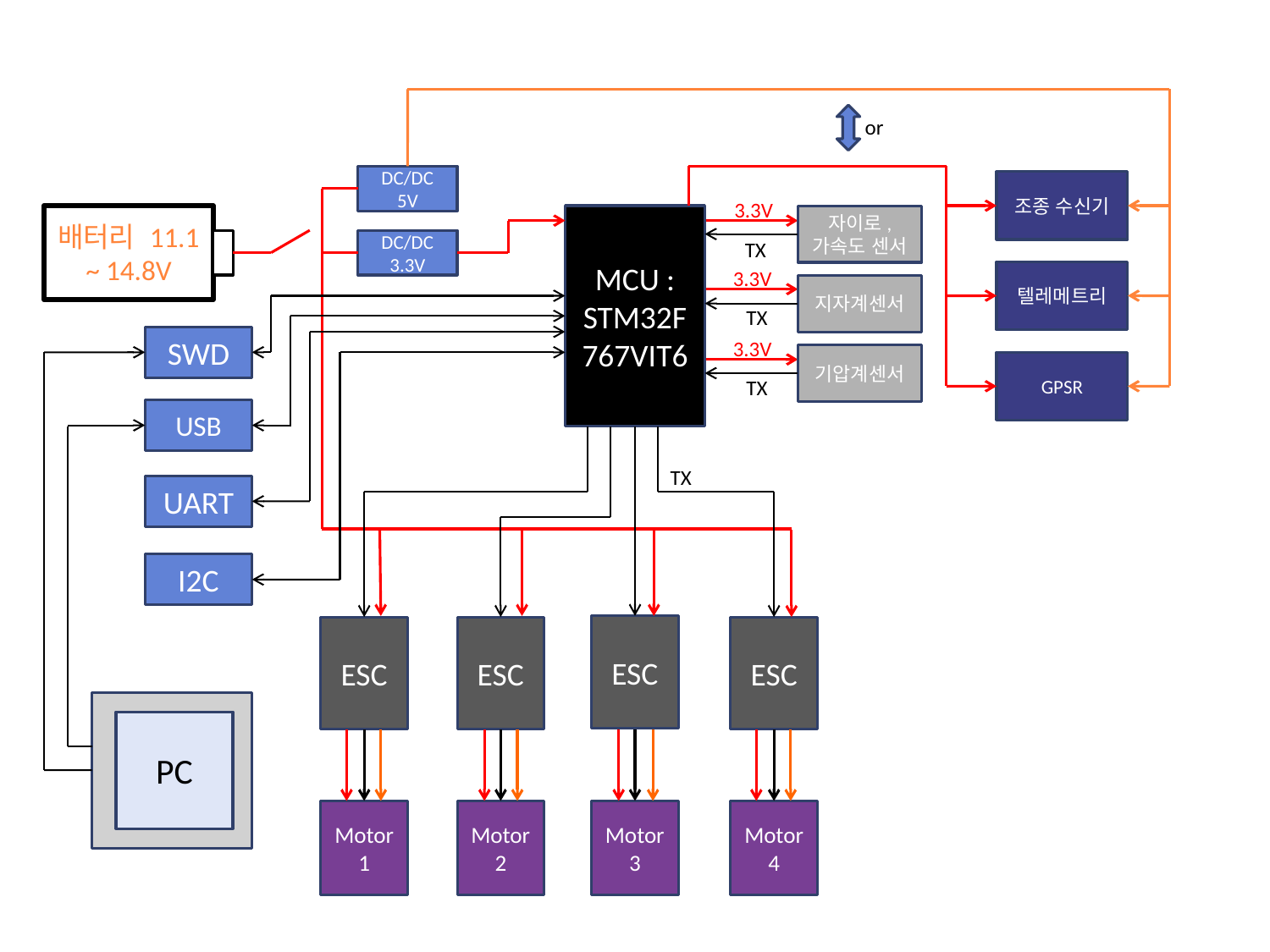

or

DC/DC 5V
조종 수신기
3.3V
배터리 11.1 ~ 14.8V
MCU : STM32F767VIT6
자이로, 가속도 센서
TX

DC/DC 3.3V
3.3V
텔레메트리
지자계센서
TX
SWD
3.3V
기압계센서
GPSR
TX
USB
TX
UART
I2C
ESC
ESC
ESC
ESC

PC
Motor 1
Motor 2
Motor 3
Motor 4